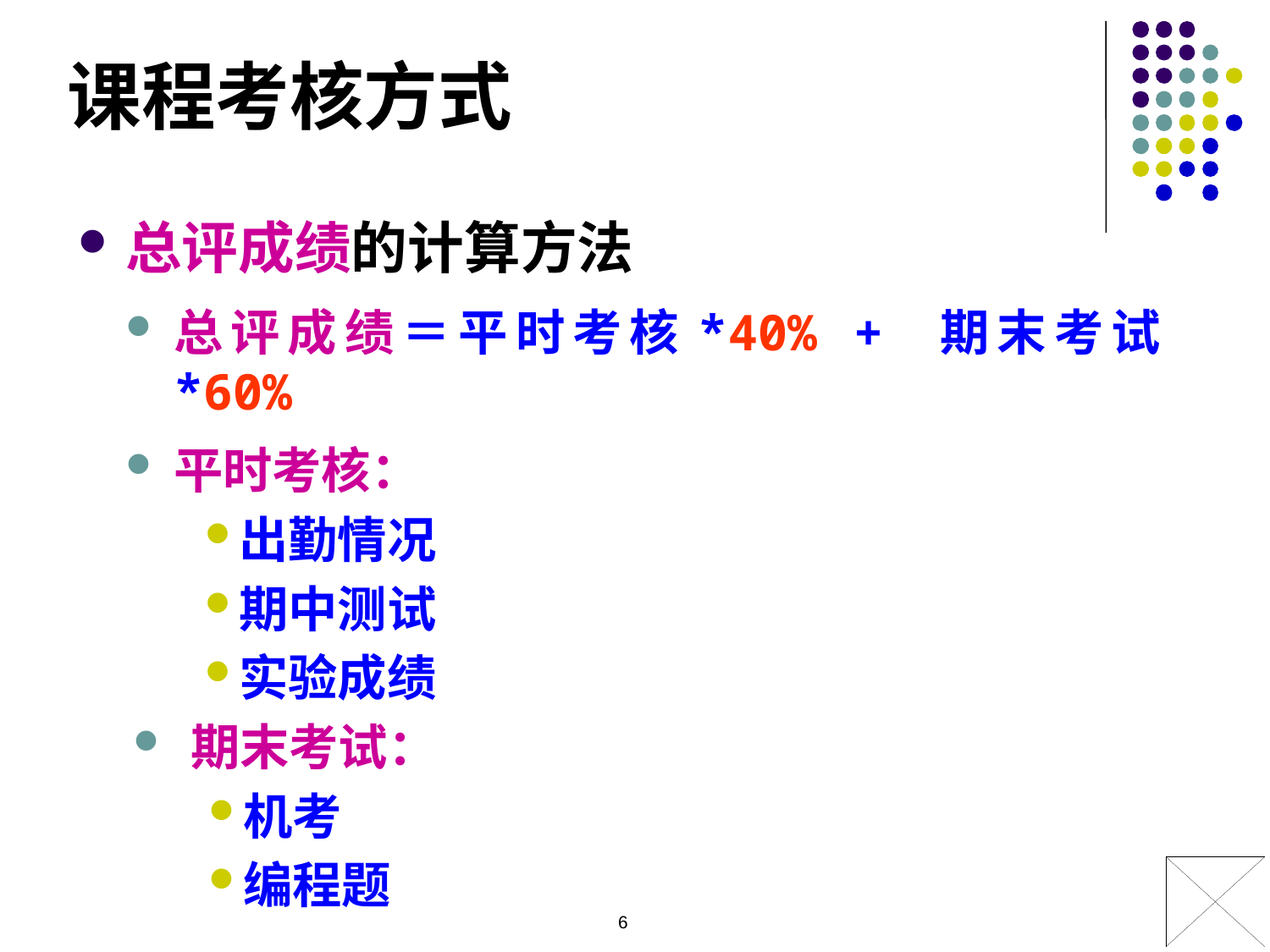

课程考核方式
总评成绩的计算方法
总评成绩＝平时考核*40% + 期末考试*60%
平时考核：
出勤情况
期中测试
实验成绩
 期末考试：
机考
编程题
6